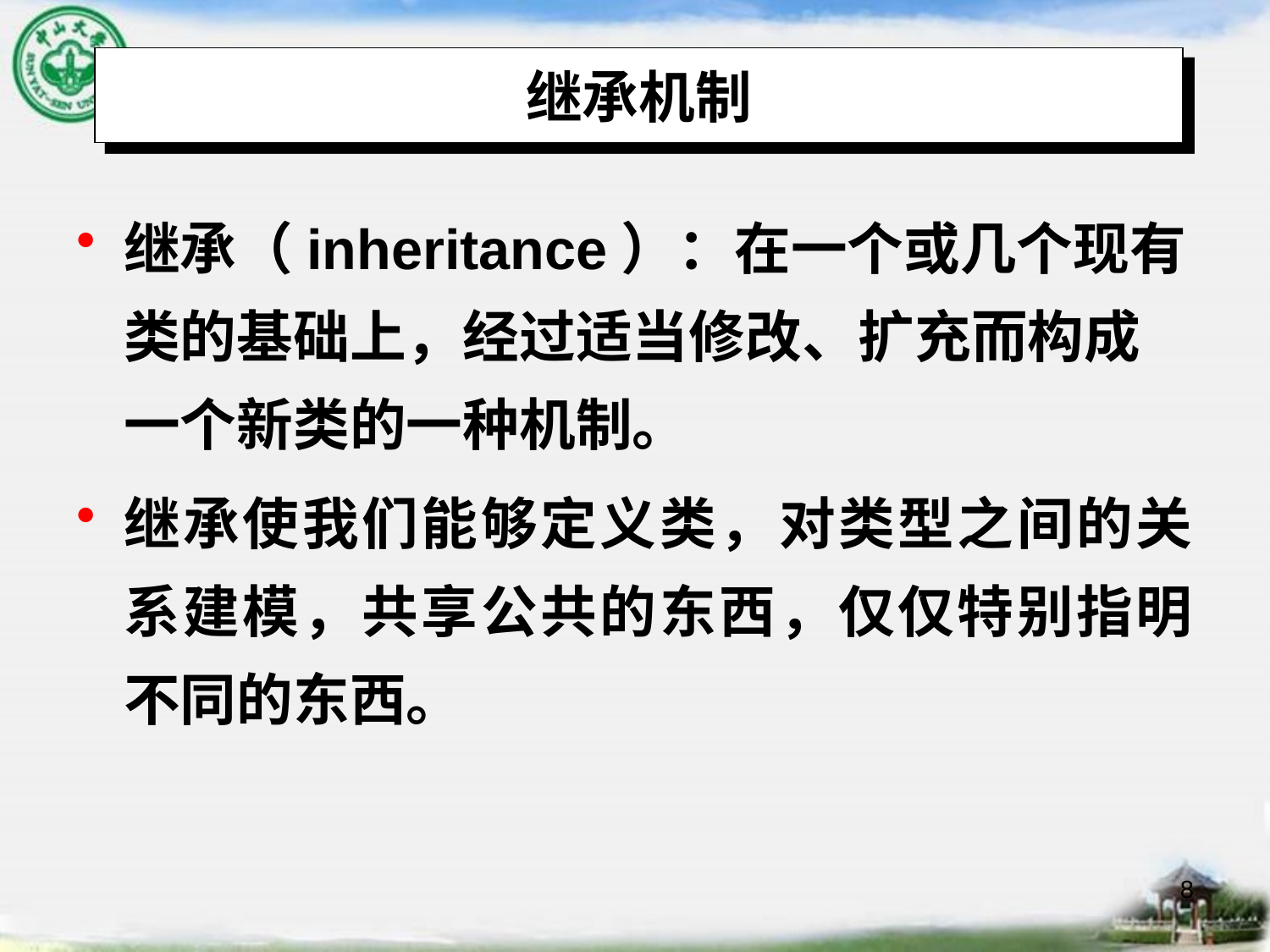

# 继承机制
继承（inheritance）：在一个或几个现有类的基础上，经过适当修改、扩充而构成一个新类的一种机制。
继承使我们能够定义类，对类型之间的关系建模，共享公共的东西，仅仅特别指明不同的东西。
8